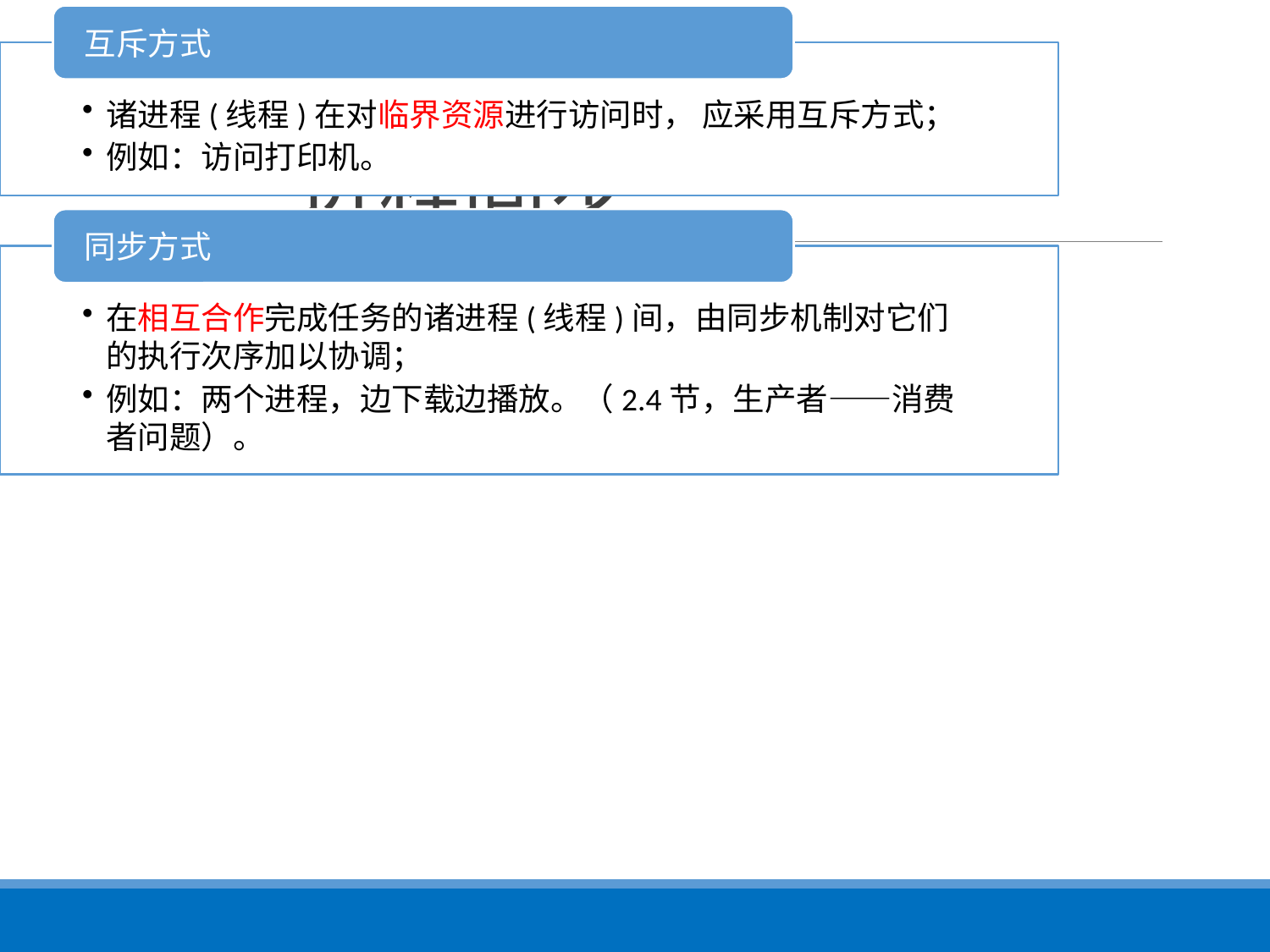

# 1.4.1.2 处理机管理功能 ——进程同步
目的：协调并发进程的推进步骤，以协调资源共享；
方法：系统中设置进程同步机制。
主要任务：对多个进程(含线程)的运行进行协调。
诸进程(线程)在对临界资源进行访问时， 应采用互斥方式；
例如：访问打印机。
互斥方式
在相互合作完成任务的诸进程(线程)间，由同步机制对它们的执行次序加以协调；
例如：两个进程，边下载边播放。（2.4节，生产者——消费者问题）。
同步方式